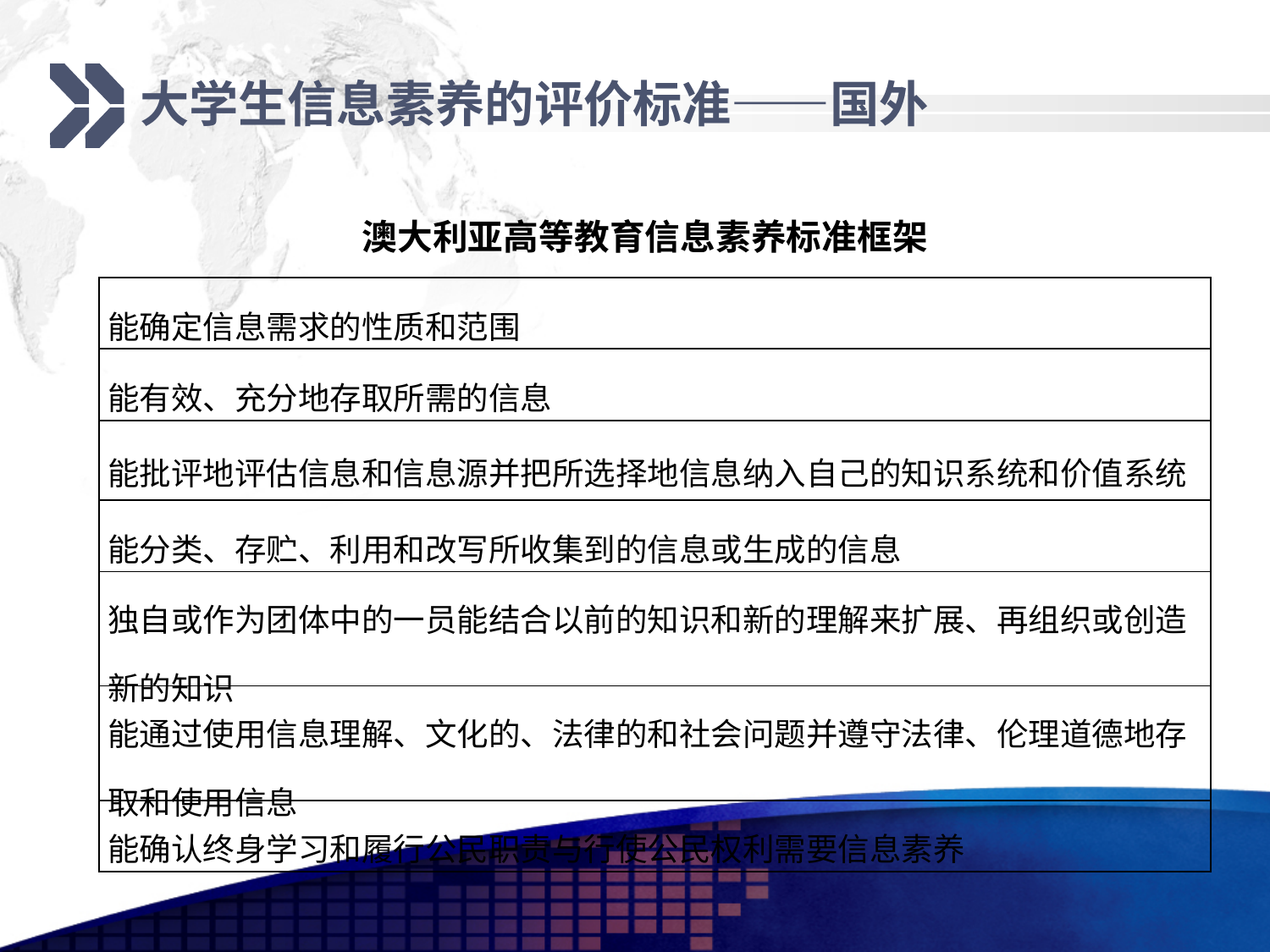

# 大学生信息素养的评价标准——国外
澳大利亚高等教育信息素养标准框架
| 能确定信息需求的性质和范围 |
| --- |
| 能有效、充分地存取所需的信息 |
| 能批评地评估信息和信息源并把所选择地信息纳入自己的知识系统和价值系统 |
| 能分类、存贮、利用和改写所收集到的信息或生成的信息 |
| 独自或作为团体中的一员能结合以前的知识和新的理解来扩展、再组织或创造新的知识 |
| 能通过使用信息理解、文化的、法律的和社会问题并遵守法律、伦理道德地存取和使用信息 |
| 能确认终身学习和履行公民职责与行使公民权利需要信息素养 |